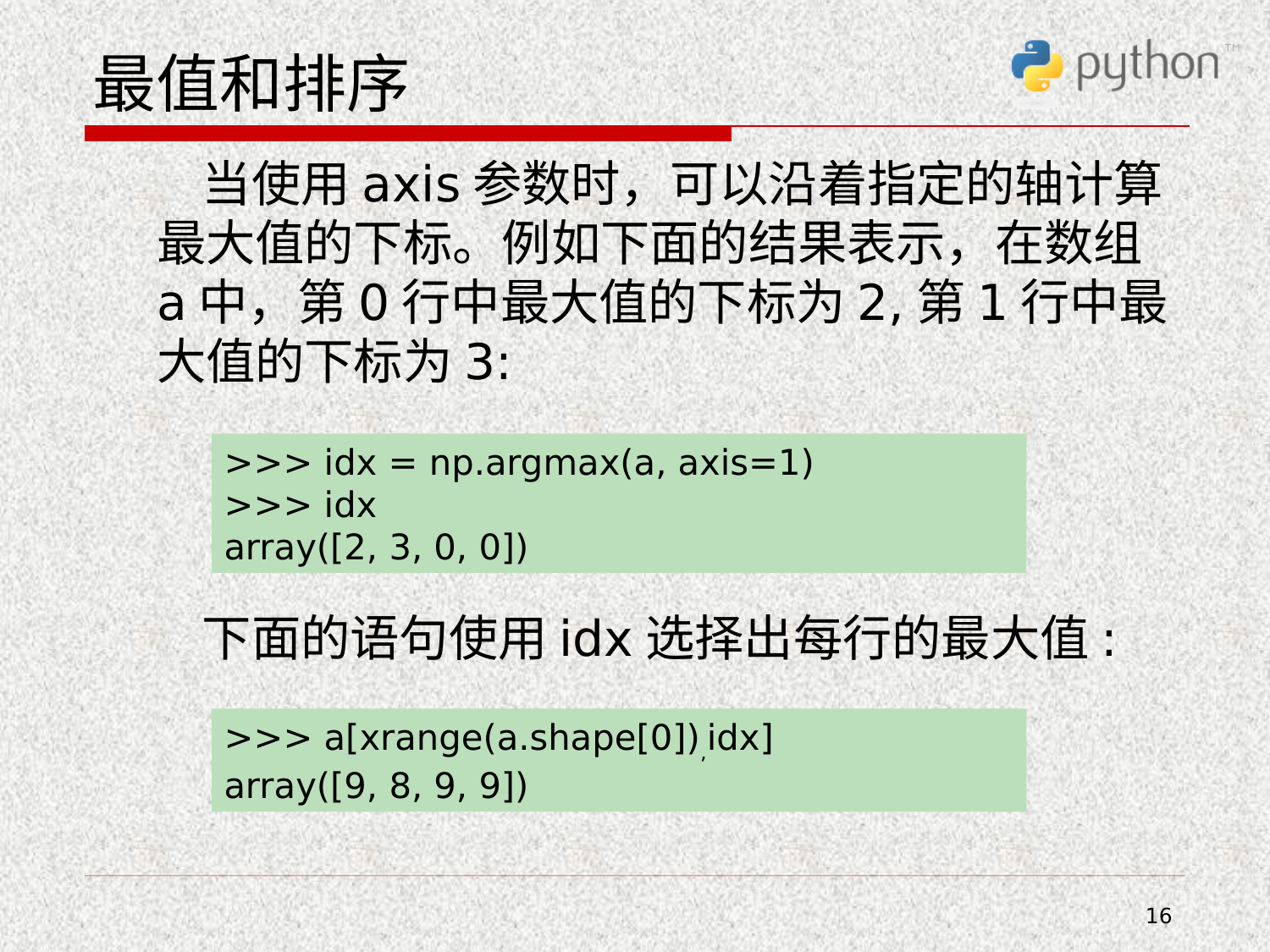

# 最值和排序
         当使用axis参数时，可以沿着指定的轴计算最大值的下标。例如下面的结果表示，在数组 a中，第0行中最大值的下标为2,第1行中最大值的下标为3:

         下面的语句使用idx选择出每行的最大值:

>>> idx = np.argmax(a, axis=1)
>>> idx
array([2, 3, 0, 0])
>>> a[xrange(a.shape[0]),idx]
array([9, 8, 9, 9])
16